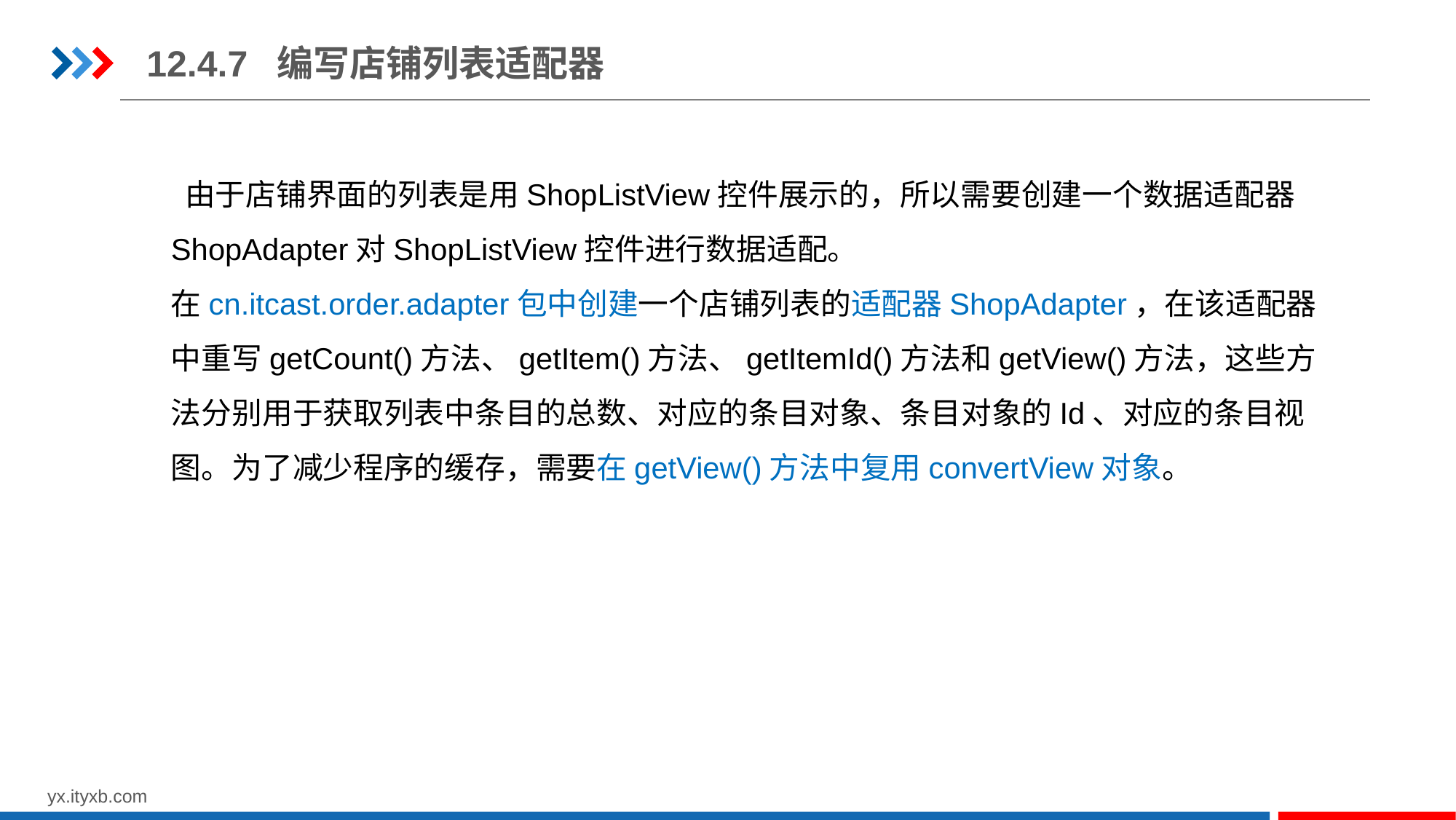

12.4.7  编写店铺列表适配器
 由于店铺界面的列表是用ShopListView控件展示的，所以需要创建一个数据适配器ShopAdapter对ShopListView控件进行数据适配。
在cn.itcast.order.adapter包中创建一个店铺列表的适配器ShopAdapter，在该适配器中重写getCount()方法、getItem()方法、getItemId()方法和getView()方法，这些方法分别用于获取列表中条目的总数、对应的条目对象、条目对象的Id、对应的条目视图。为了减少程序的缓存，需要在getView()方法中复用convertView对象。